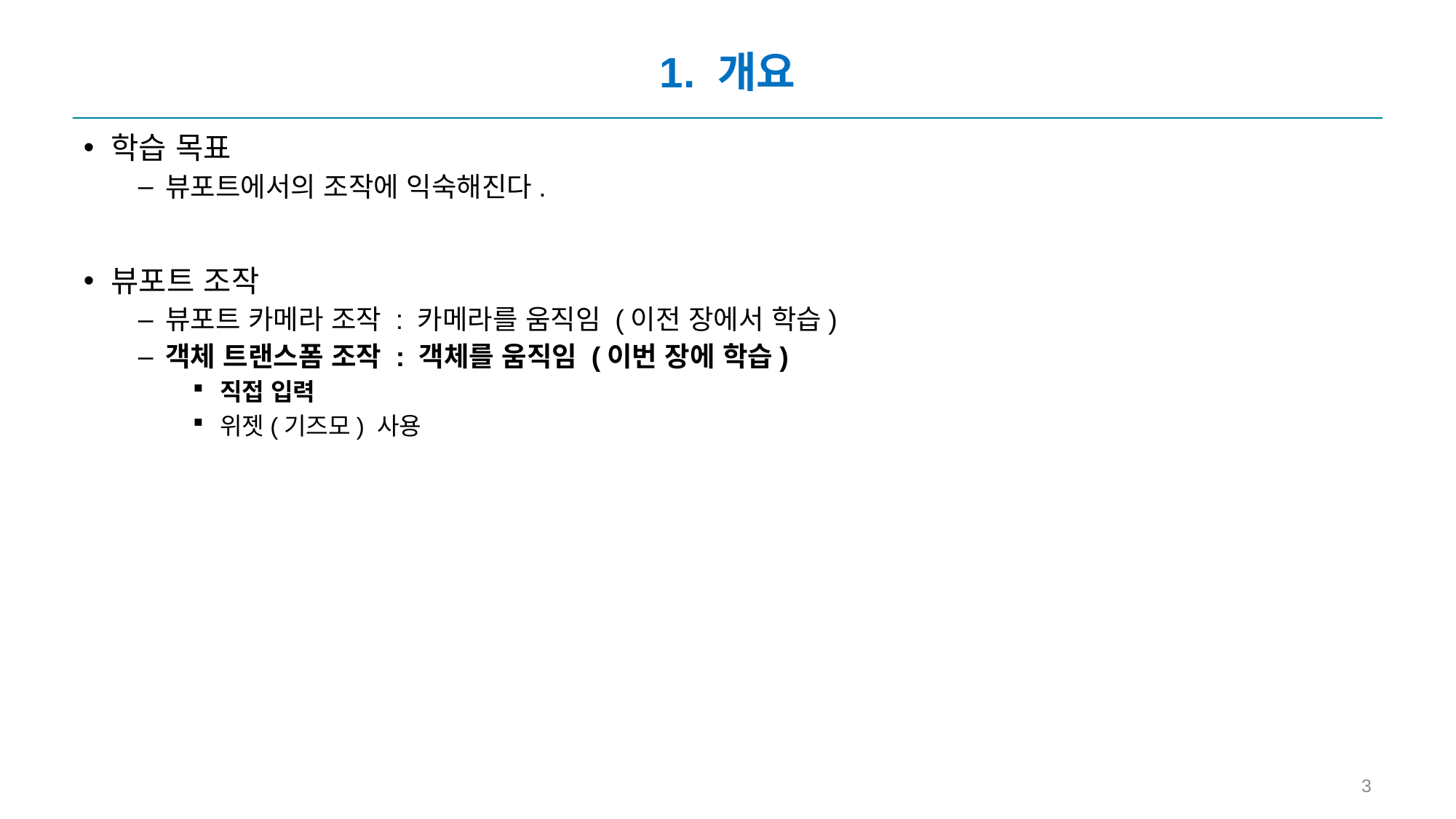

# 1. 개요
학습 목표
뷰포트에서의 조작에 익숙해진다.

뷰포트 조작
뷰포트 카메라 조작 : 카메라를 움직임 (이전 장에서 학습)
객체 트랜스폼 조작 : 객체를 움직임 (이번 장에 학습)
직접 입력
위젯(기즈모) 사용

3